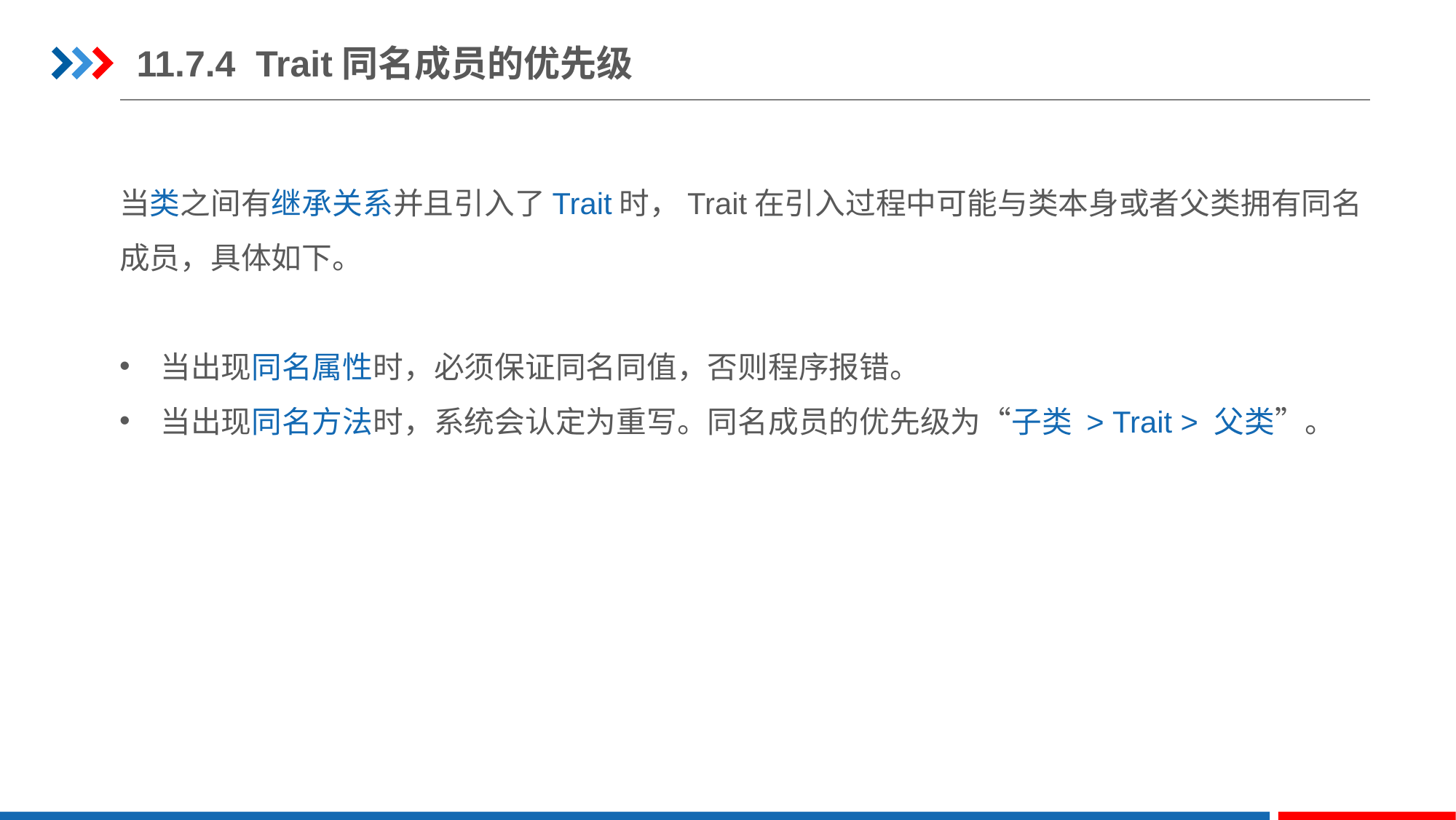

11.7.4  Trait同名成员的优先级
当类之间有继承关系并且引入了Trait时，Trait在引入过程中可能与类本身或者父类拥有同名成员，具体如下。

当出现同名属性时，必须保证同名同值，否则程序报错。
当出现同名方法时，系统会认定为重写。同名成员的优先级为“子类 > Trait > 父类”。